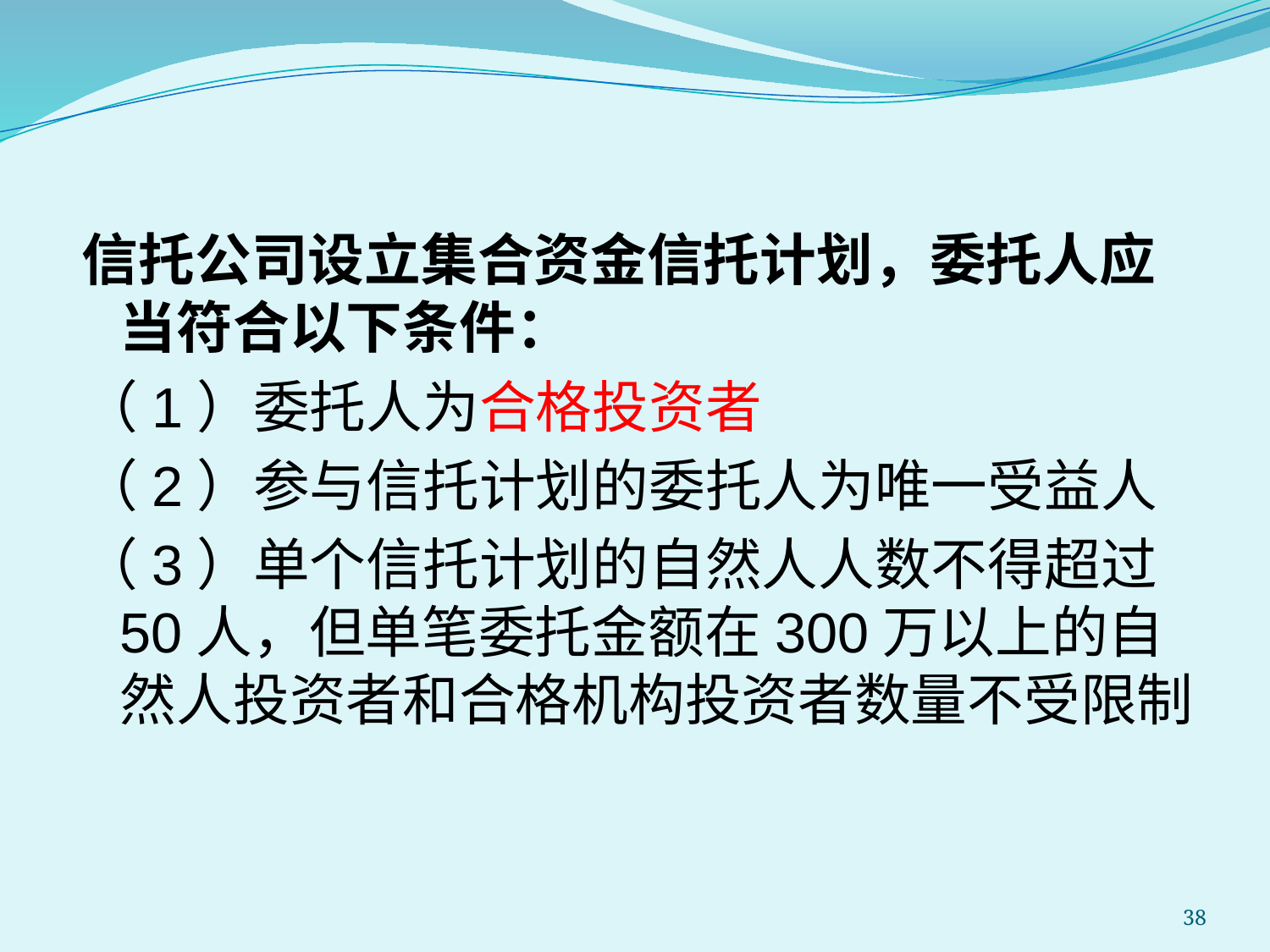

信托公司设立集合资金信托计划，委托人应当符合以下条件：
（1）委托人为合格投资者
（2）参与信托计划的委托人为唯一受益人
（3）单个信托计划的自然人人数不得超过50人，但单笔委托金额在300万以上的自然人投资者和合格机构投资者数量不受限制

38